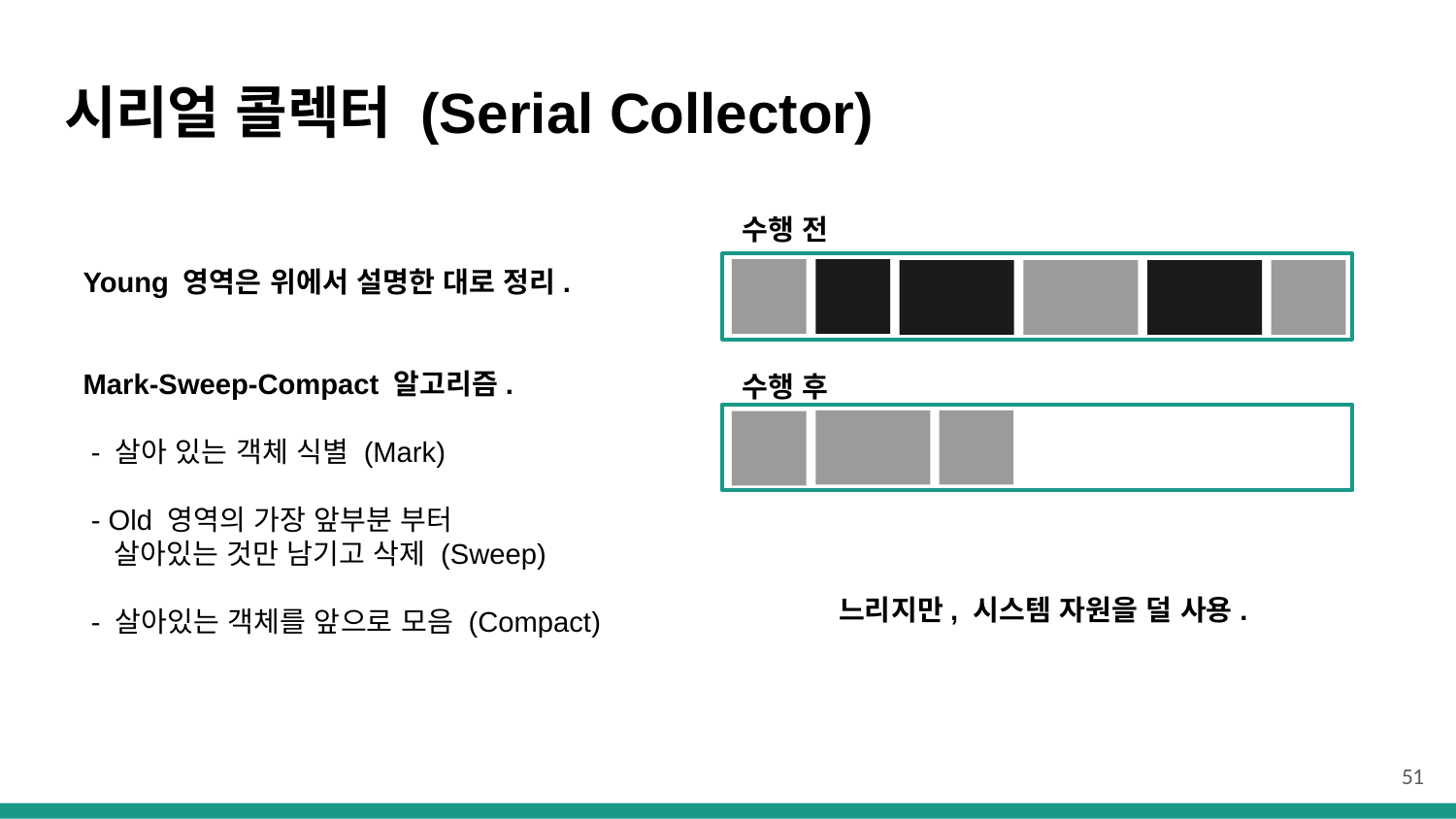

# 시리얼 콜렉터 (Serial Collector)
수행 전

Young 영역은 위에서 설명한 대로 정리.

Mark-Sweep-Compact 알고리즘.

 - 살아 있는 객체 식별 (Mark)

 - Old 영역의 가장 앞부분 부터
   살아있는 것만 남기고 삭제 (Sweep)

 - 살아있는 객체를 앞으로 모음 (Compact)

수행 후

느리지만, 시스템 자원을 덜 사용.
51